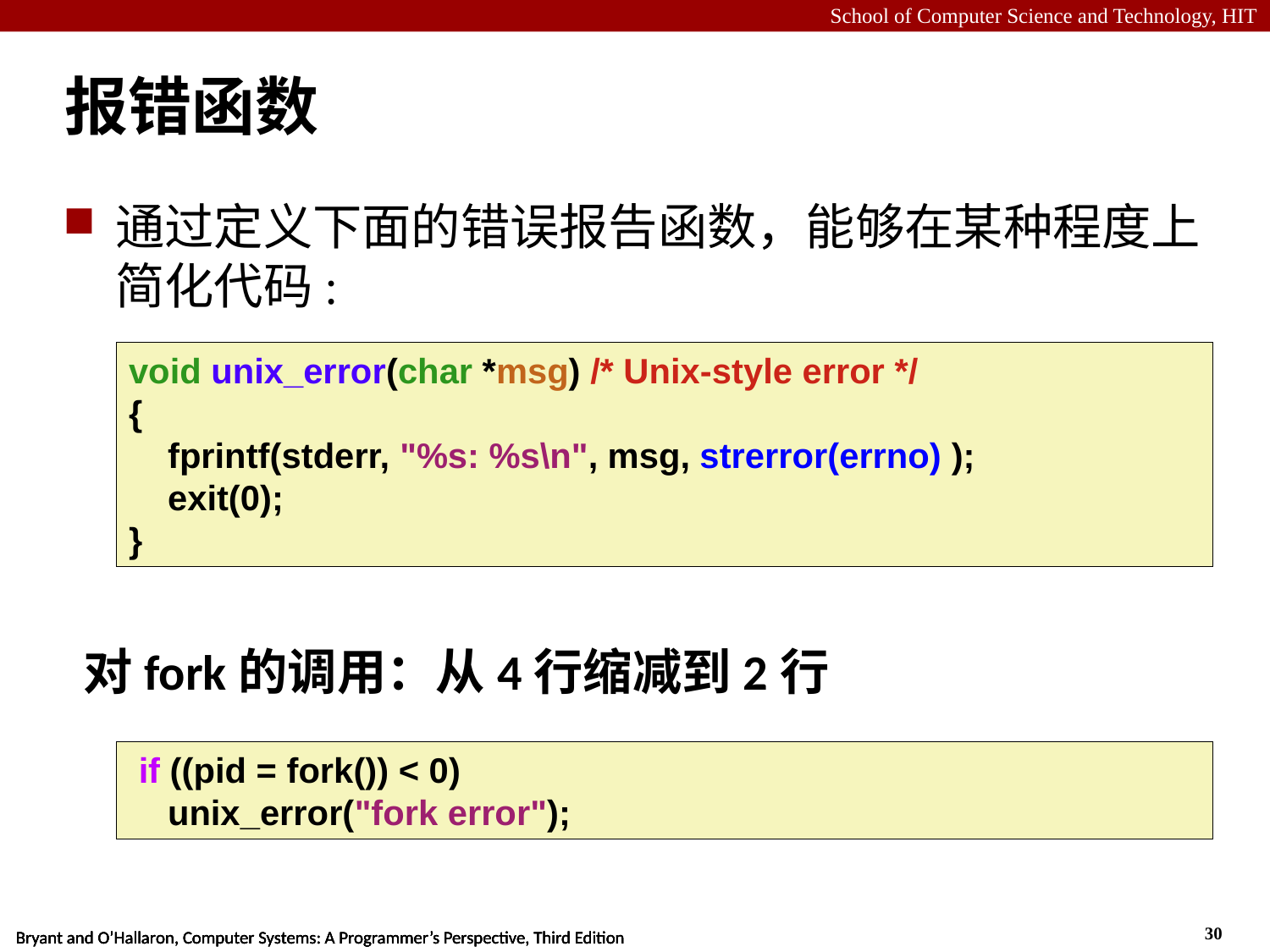

# 报错函数
通过定义下面的错误报告函数，能够在某种程度上简化代码:
void unix_error(char *msg) /* Unix-style error */
{
    fprintf(stderr, "%s: %s\n", msg, strerror(errno) );
    exit(0);
}
对fork的调用：从4行缩减到2行
 if ((pid = fork()) < 0)
    unix_error("fork error");